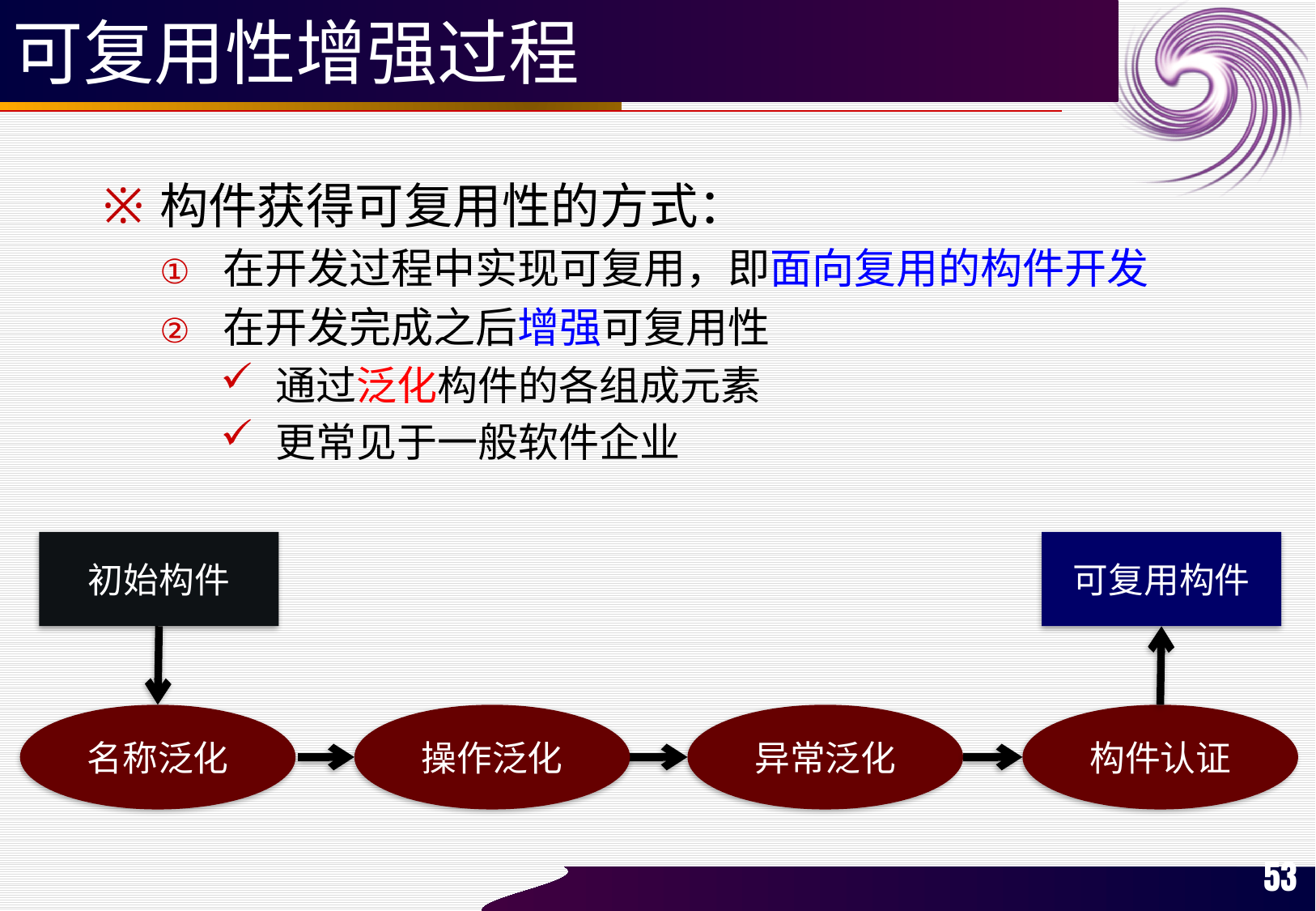

# 可复用性增强过程
构件获得可复用性的方式：
在开发过程中实现可复用，即面向复用的构件开发
在开发完成之后增强可复用性
通过泛化构件的各组成元素
更常见于一般软件企业
初始构件
可复用构件
名称泛化
操作泛化
异常泛化
构件认证
53